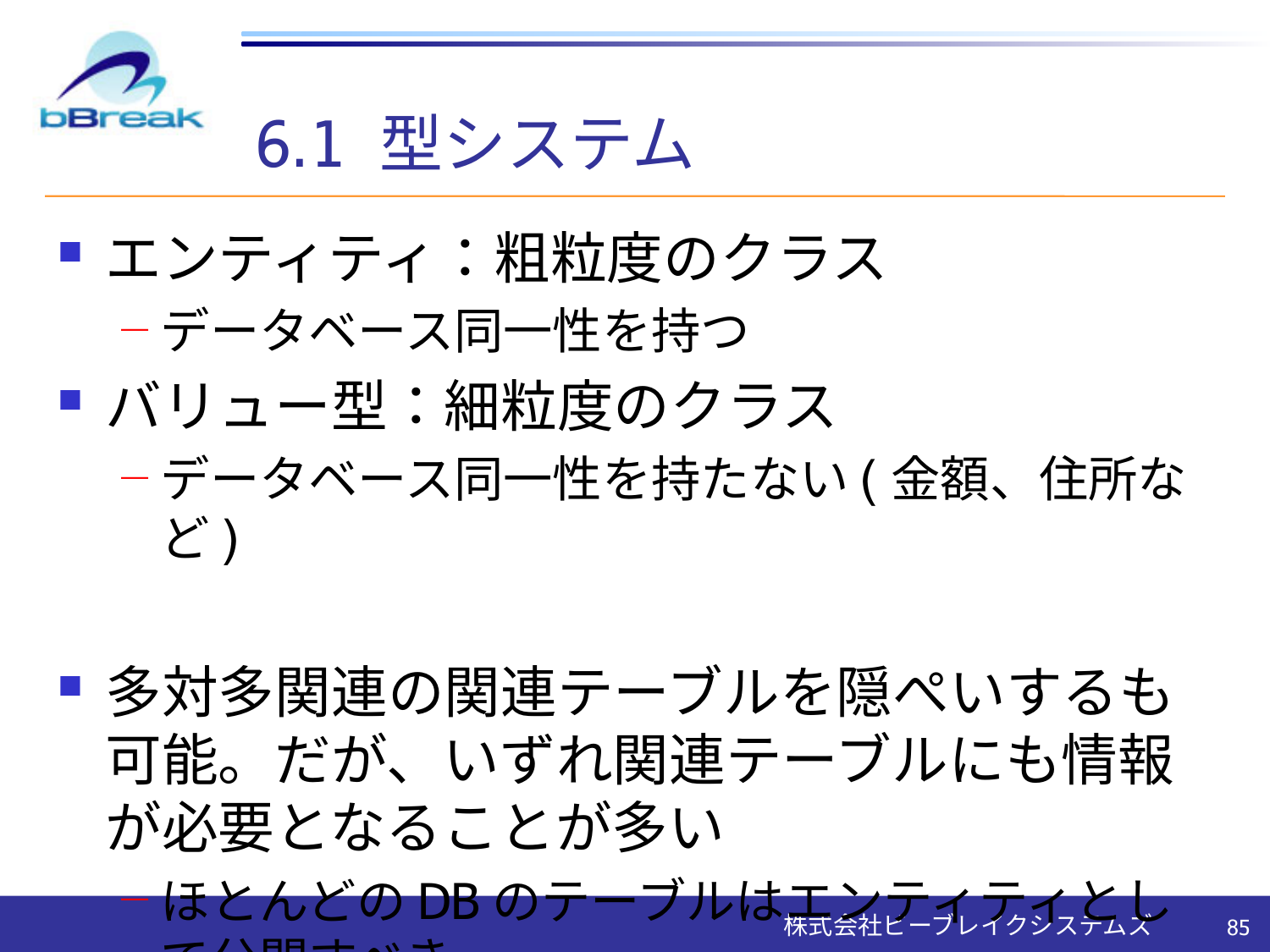

# 6.1 型システム
エンティティ：粗粒度のクラス
データベース同一性を持つ
バリュー型：細粒度のクラス
データベース同一性を持たない(金額、住所など)

多対多関連の関連テーブルを隠ぺいするも可能。だが、いずれ関連テーブルにも情報が必要となることが多い
ほとんどのDBのテーブルはエンティティとして公開すべき